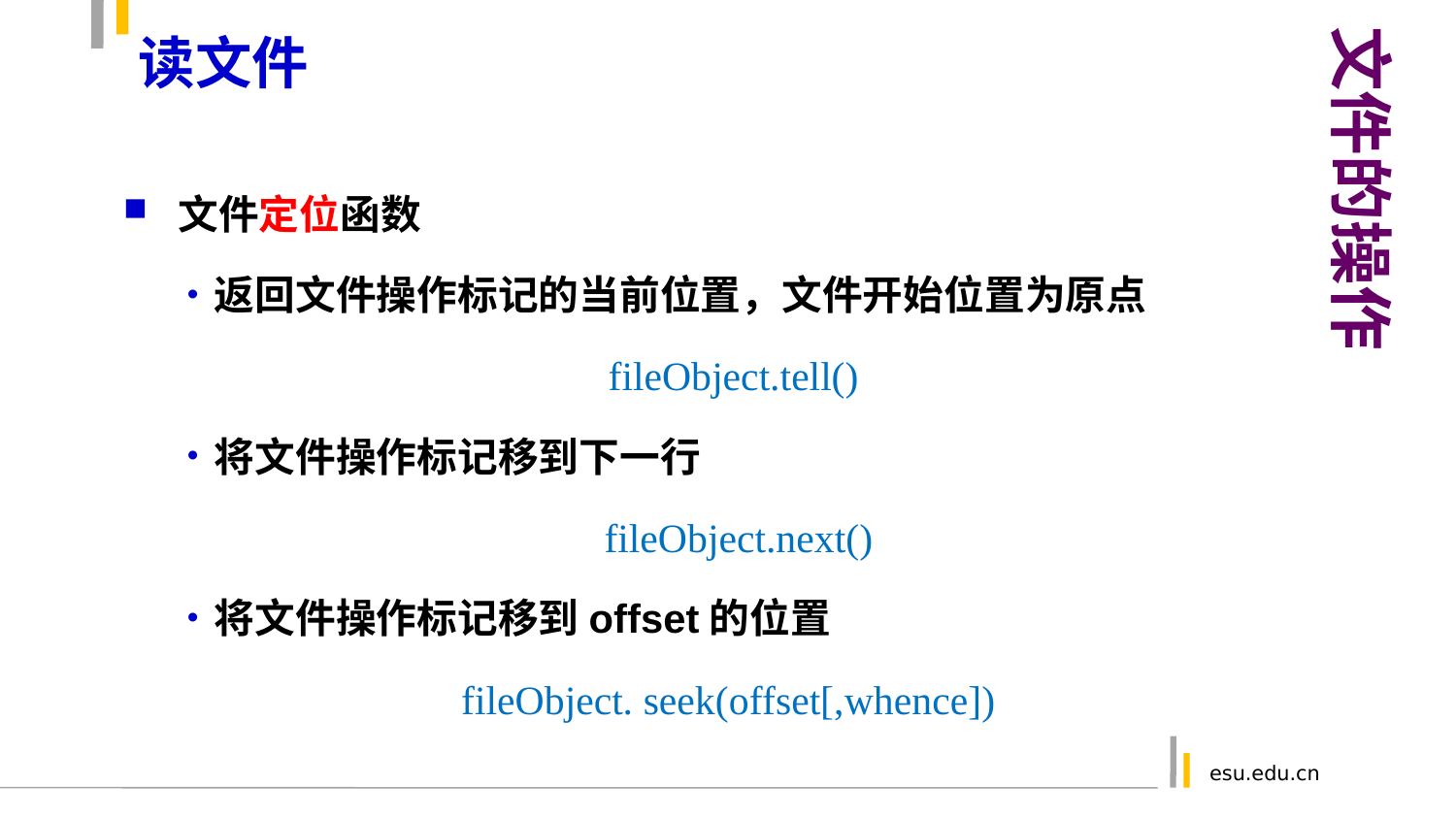

文件的操作
# 读文件
文件定位函数
返回文件操作标记的当前位置，文件开始位置为原点
fileObject.tell()
将文件操作标记移到下一行
 fileObject.next()
将文件操作标记移到offset的位置
 fileObject. seek(offset[,whence])